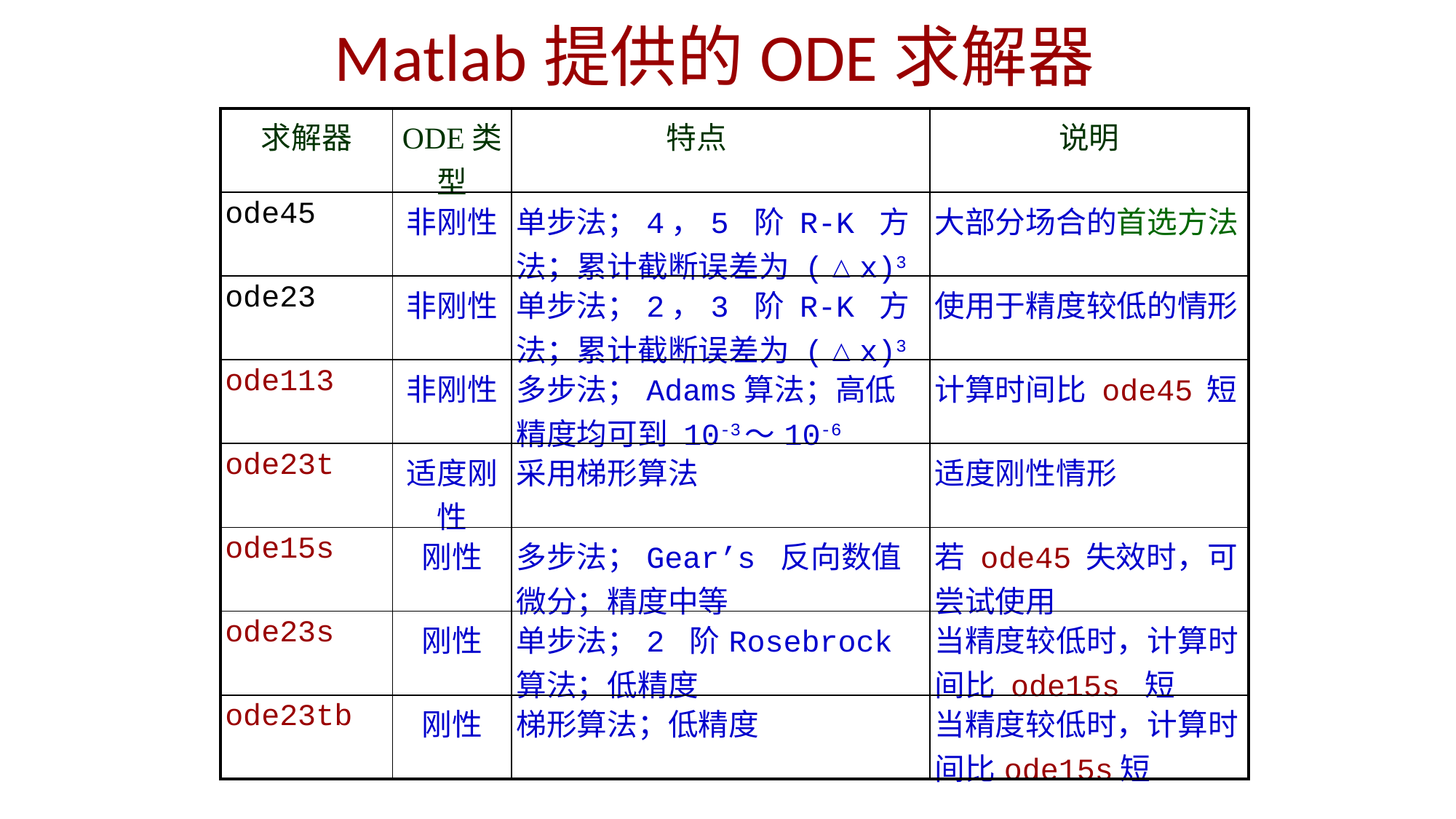

# Matlab提供的ODE求解器
| 求解器 | ODE类型 | 特点 | 说明 |
| --- | --- | --- | --- |
| ode45 | 非刚性 | 单步法；4，5 阶 R-K 方法；累计截断误差为 (△x)3 | 大部分场合的首选方法 |
| ode23 | 非刚性 | 单步法；2，3 阶 R-K 方法；累计截断误差为 (△x)3 | 使用于精度较低的情形 |
| ode113 | 非刚性 | 多步法；Adams算法；高低精度均可到 10-3～10-6 | 计算时间比 ode45 短 |
| ode23t | 适度刚性 | 采用梯形算法 | 适度刚性情形 |
| ode15s | 刚性 | 多步法；Gear’s 反向数值微分；精度中等 | 若 ode45 失效时，可尝试使用 |
| ode23s | 刚性 | 单步法；2 阶Rosebrock 算法；低精度 | 当精度较低时，计算时间比 ode15s 短 |
| ode23tb | 刚性 | 梯形算法；低精度 | 当精度较低时，计算时间比ode15s短 |